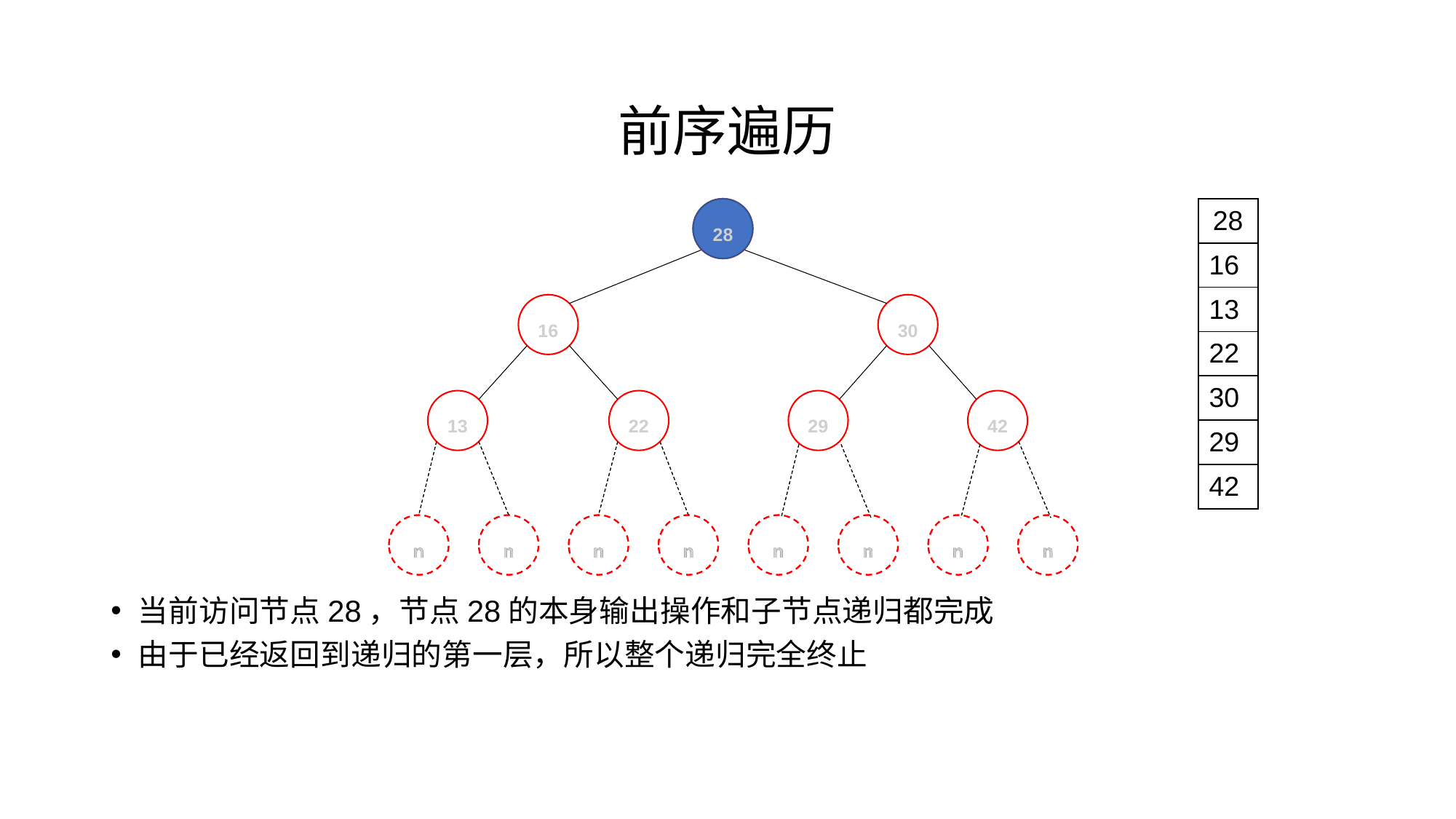

# 前序遍历
28
16
30
13
22
29
42
28
28
| 28 |
| --- |
| 16 |
| 13 |
| 22 |
| 30 |
| 29 |
| 42 |
n
n
n
n
n
n
n
n
n
n
n
n
n
n
n
n
当前访问节点28，节点28的本身输出操作和子节点递归都完成
由于已经返回到递归的第一层，所以整个递归完全终止